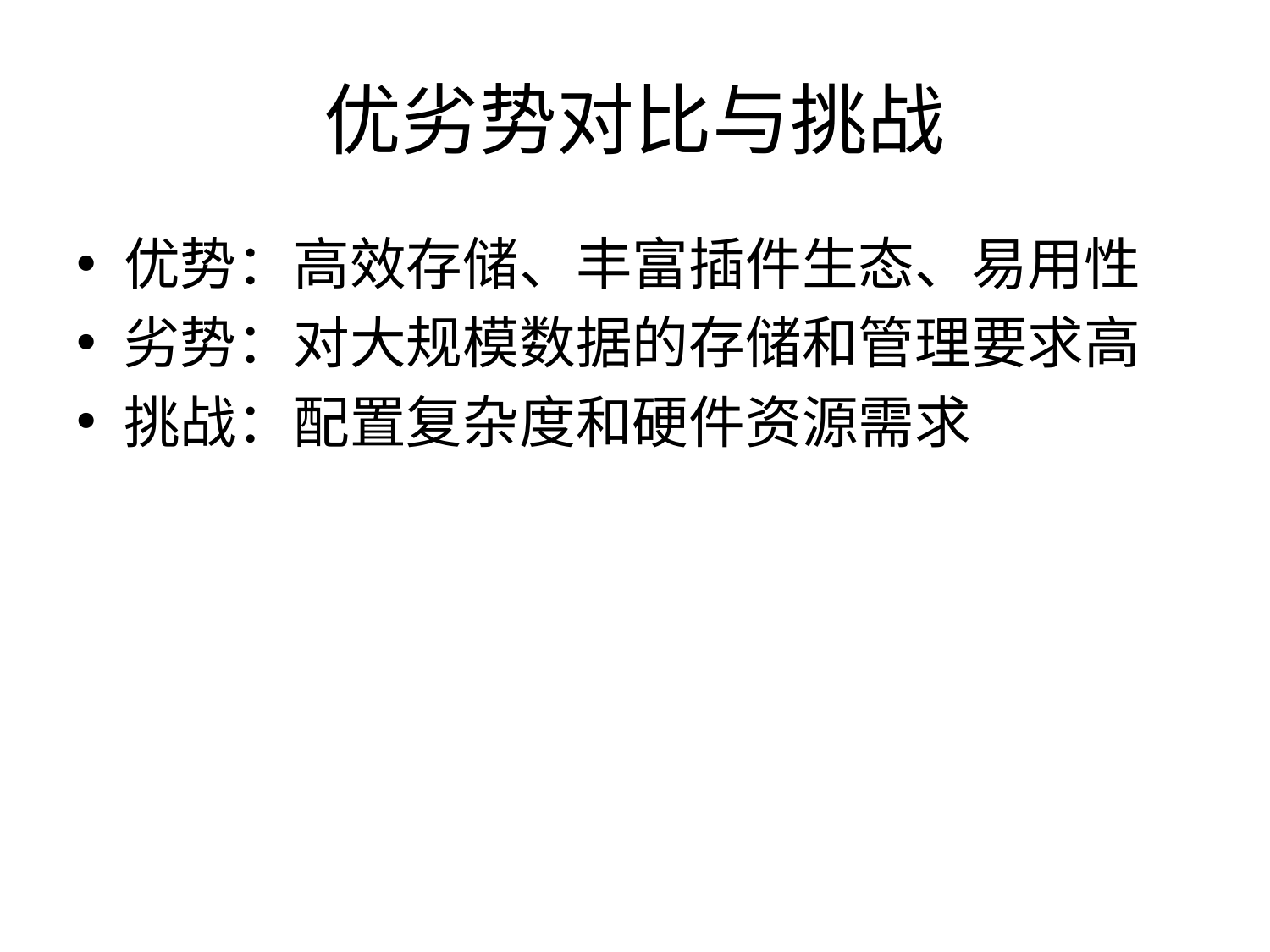

# 优劣势对比与挑战
优势：高效存储、丰富插件生态、易用性
劣势：对大规模数据的存储和管理要求高
挑战：配置复杂度和硬件资源需求